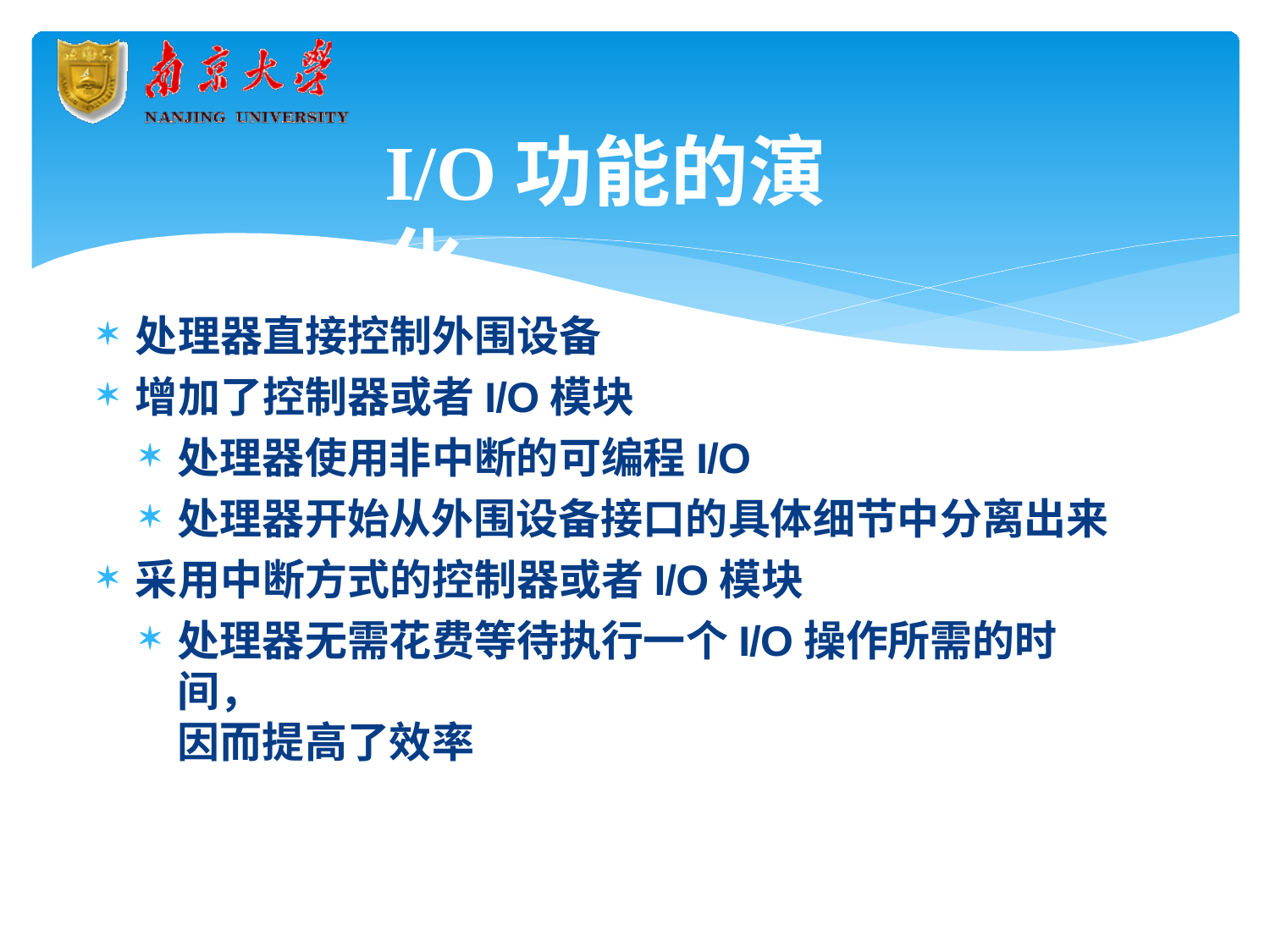

# I/O功能的演化
处理器直接控制外围设备
增加了控制器或者I/O模块
处理器使用非中断的可编程I/O
处理器开始从外围设备接口的具体细节中分离出来
采用中断方式的控制器或者I/O模块
处理器无需花费等待执行一个I/O操作所需的时间，
因而提高了效率